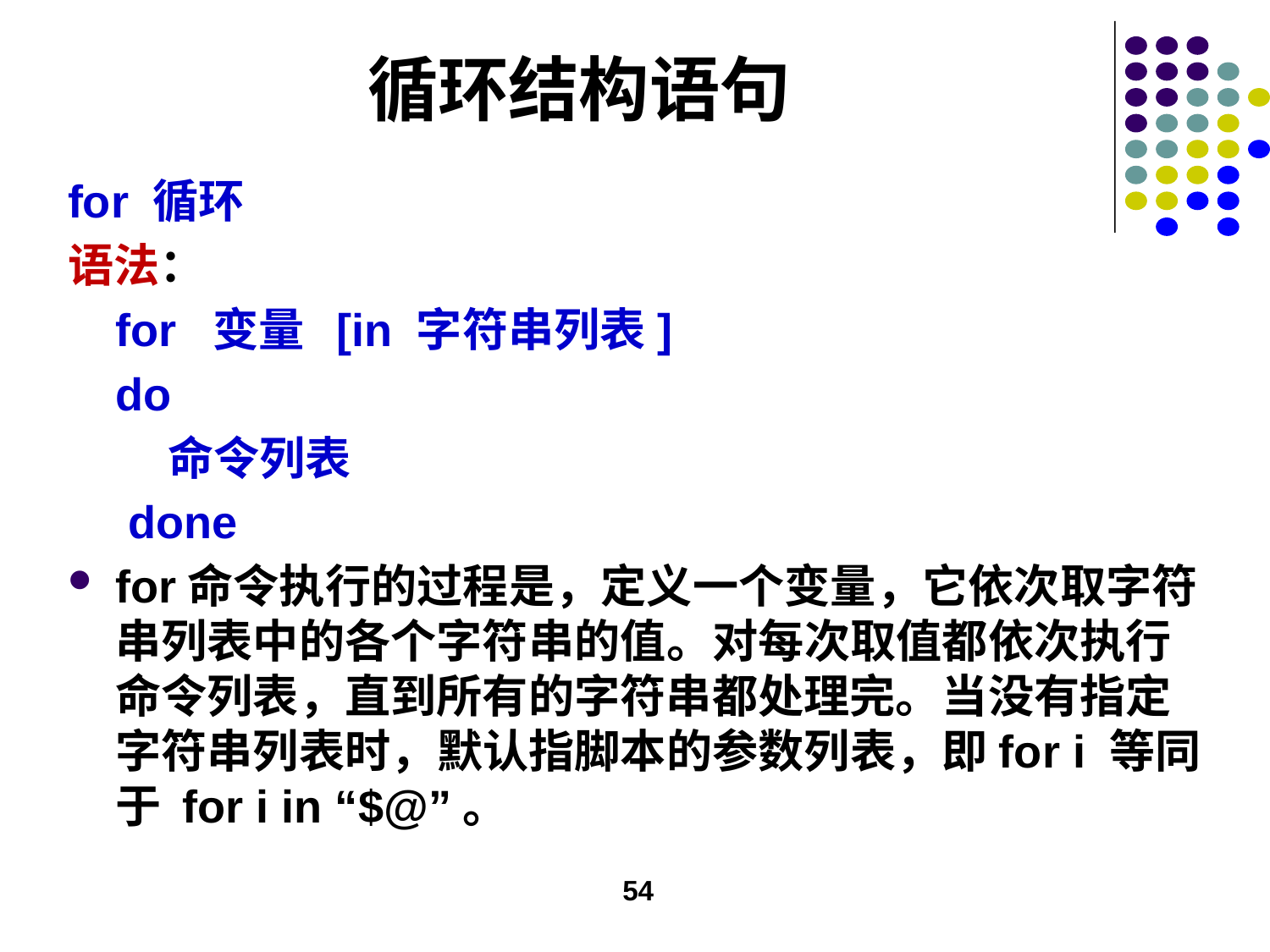

# 循环结构语句
for 循环
语法：
for  变量  [in 字符串列表]
do
    命令列表
 done
for命令执行的过程是，定义一个变量，它依次取字符串列表中的各个字符串的值。对每次取值都依次执行命令列表，直到所有的字符串都处理完。当没有指定字符串列表时，默认指脚本的参数列表，即for i 等同于 for i in “$@”。
54